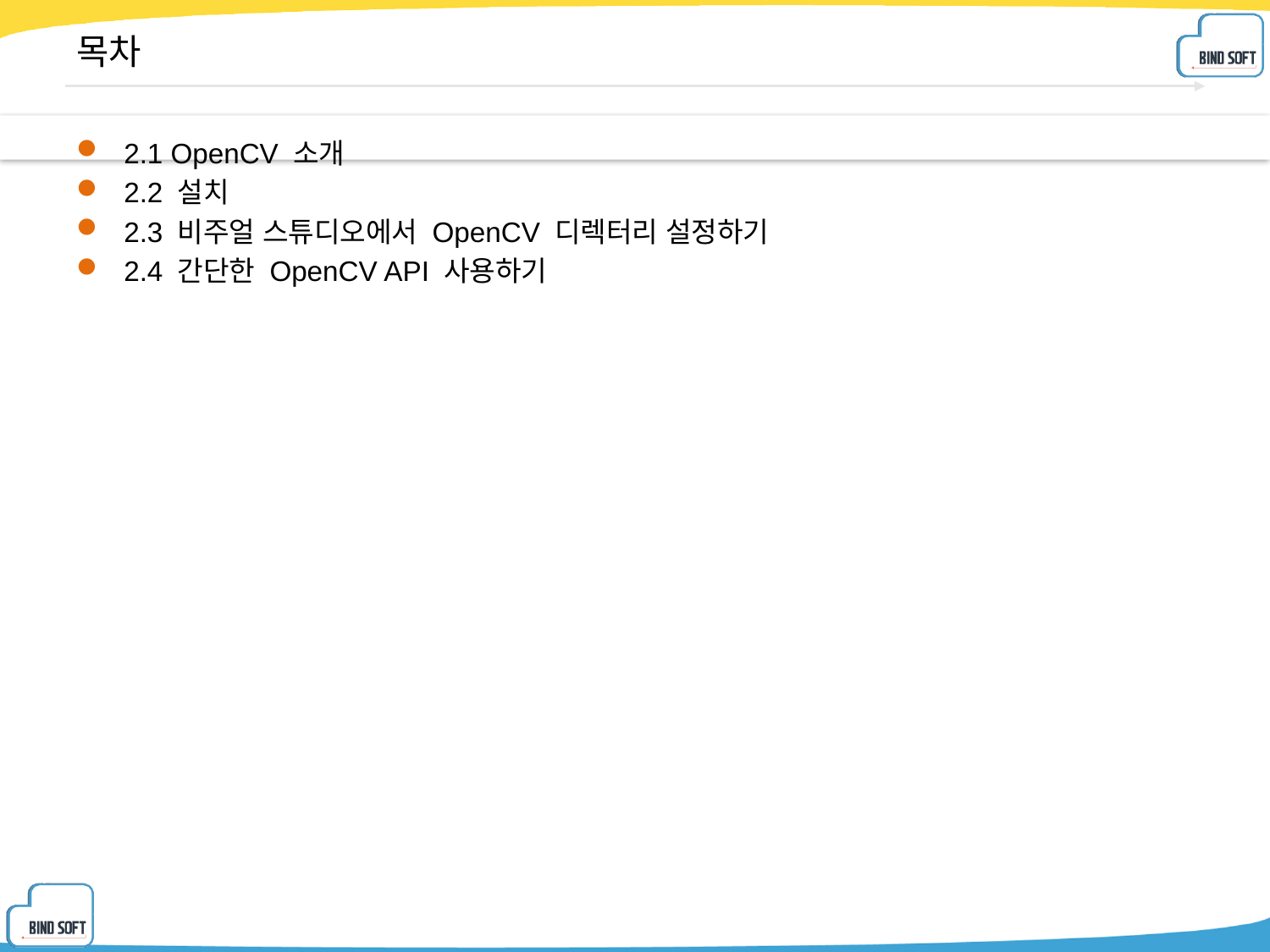

# 목차
2.1 OpenCV 소개
2.2 설치
2.3 비주얼 스튜디오에서 OpenCV 디렉터리 설정하기
2.4 간단한 OpenCV API 사용하기